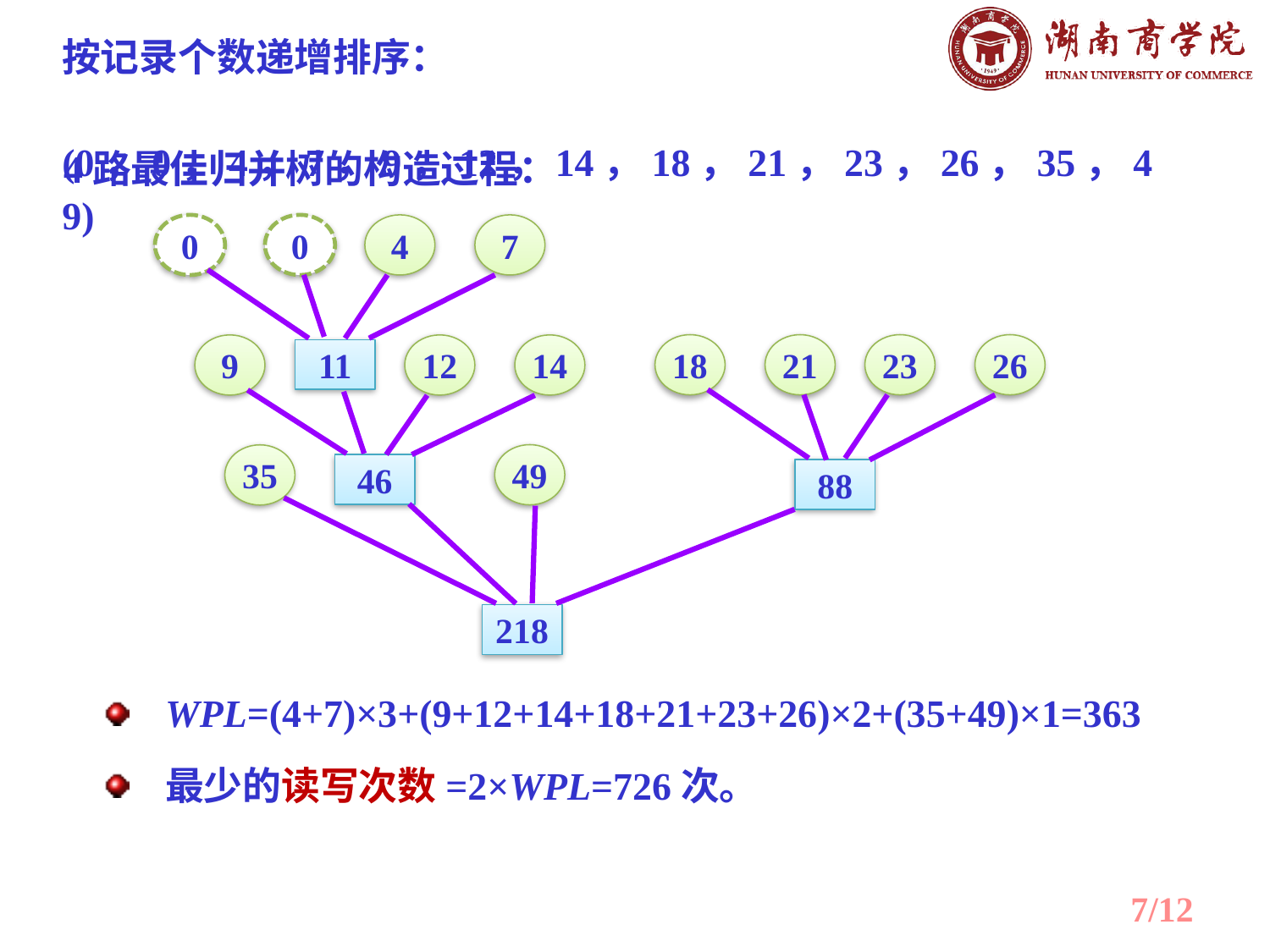

按记录个数递增排序：
       (0，0，4，7，9，12，14，18，21，23，26，35，49)
4路最佳归并树的构造过程：
0
0
4
7

11
18
21
23
26

88
9
12
14

46
49
35

218
WPL=(4+7)×3+(9+12+14+18+21+23+26)×2+(35+49)×1=363
最少的读写次数=2×WPL=726次。
7/12